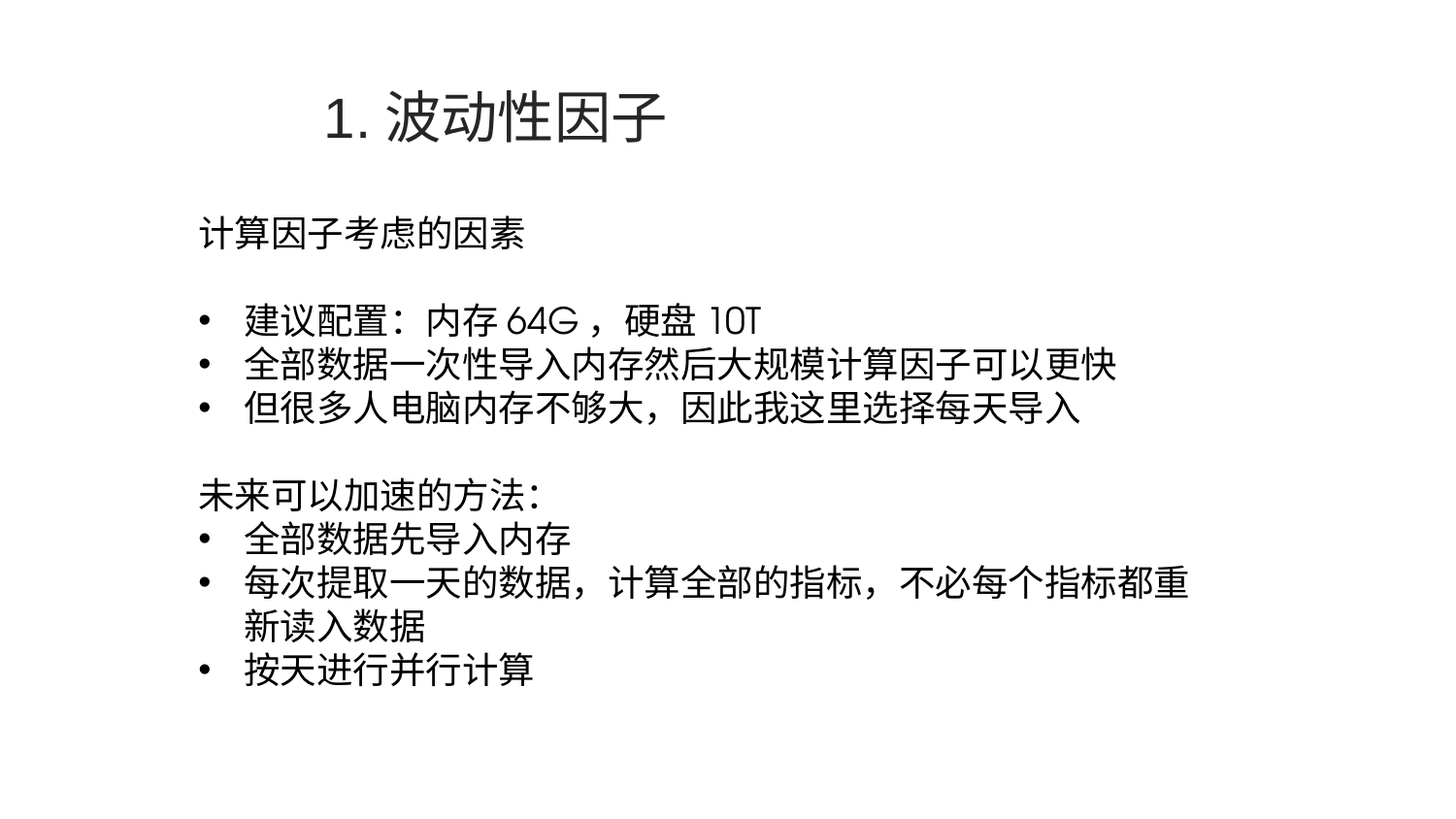

# 1.波动性因子

计算因子考虑的因素

建议配置：内存64G，硬盘10T
全部数据一次性导入内存然后大规模计算因子可以更快
但很多人电脑内存不够大，因此我这里选择每天导入

未来可以加速的方法：
全部数据先导入内存
每次提取一天的数据，计算全部的指标，不必每个指标都重新读入数据
按天进行并行计算